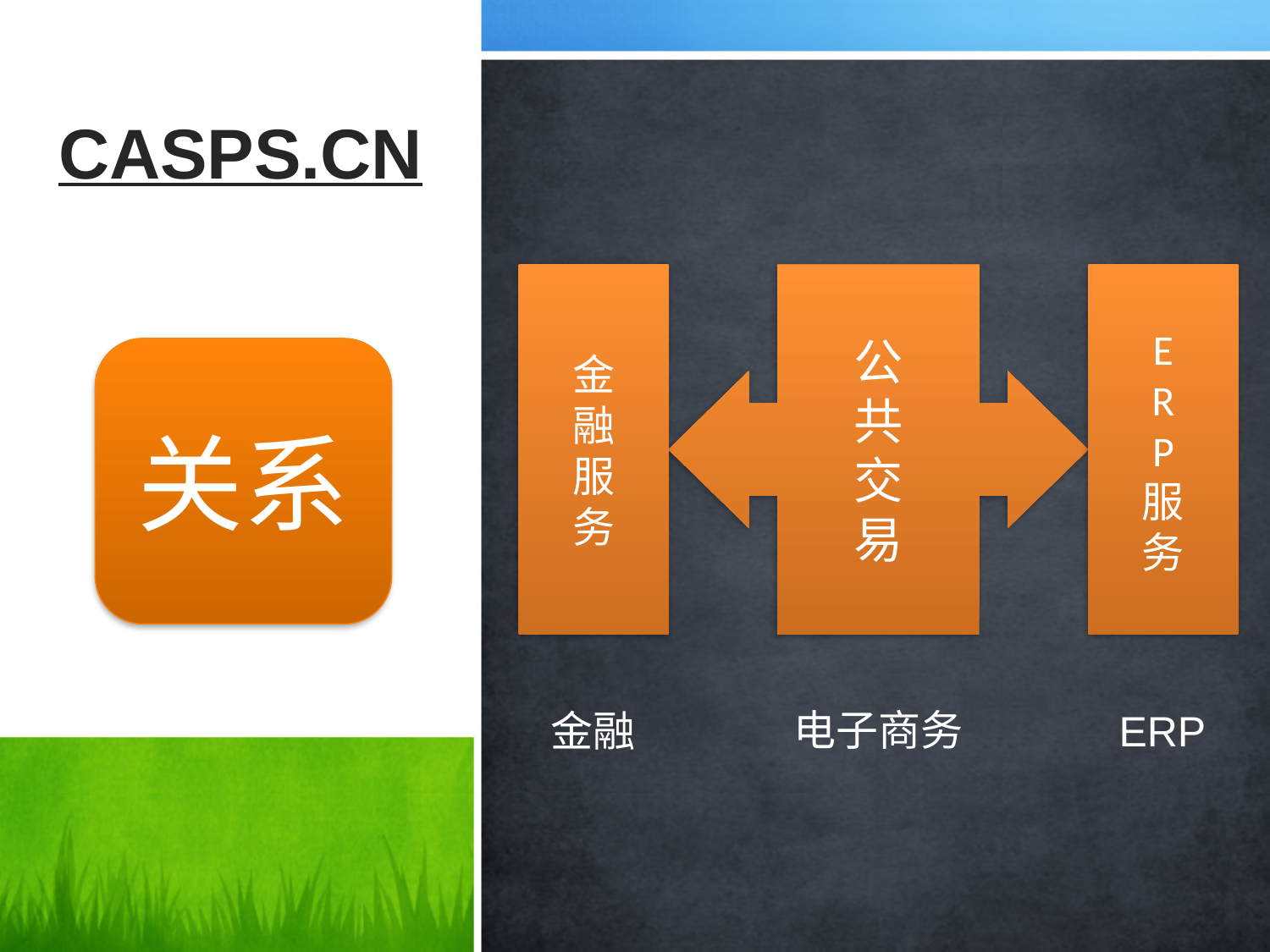

# CASPS.CN
金
融
服
务
公
共
交
易
E
R
P
服
务
关系
电子商务
金融
ERP